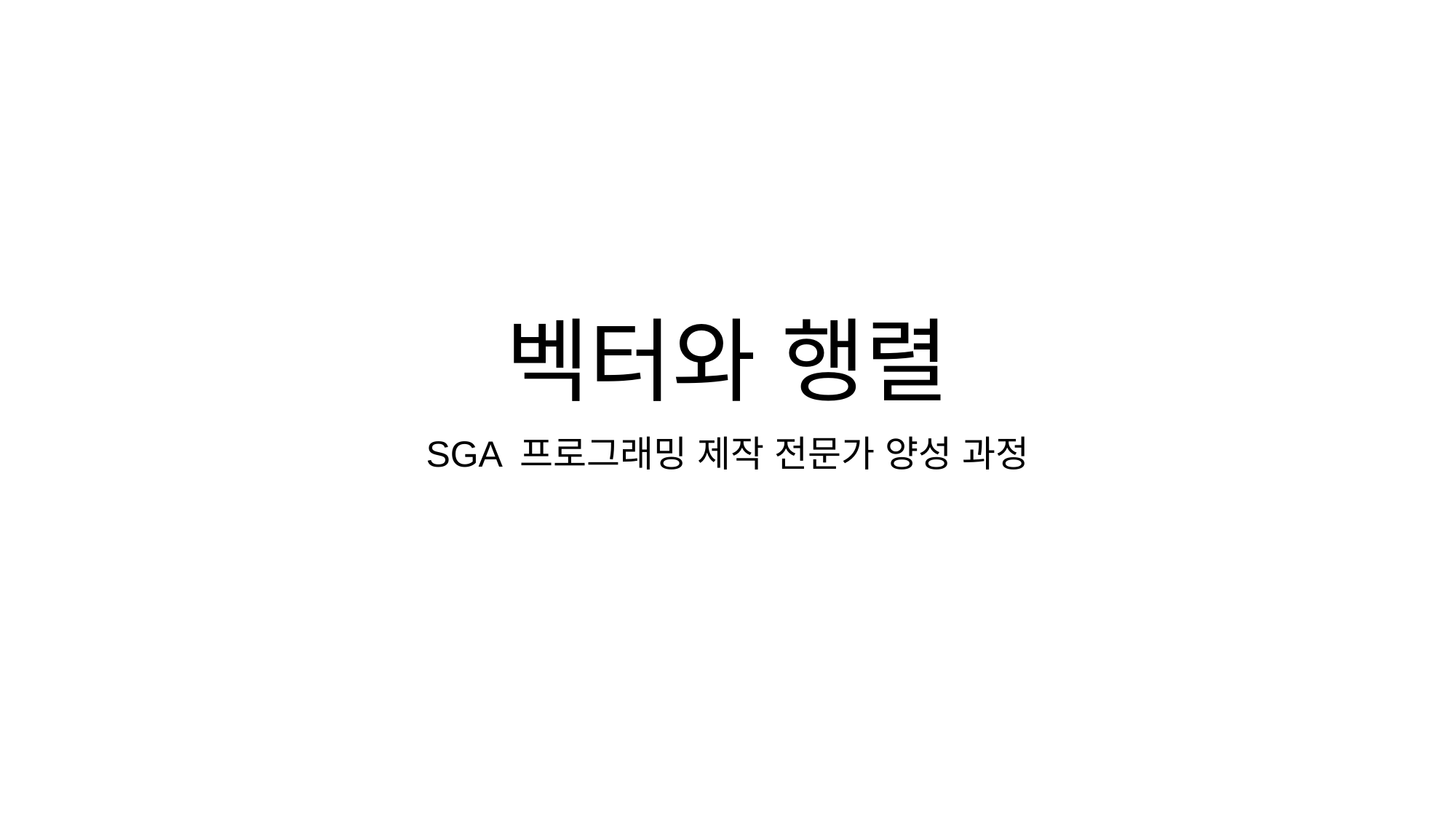

# 벡터와 행렬
SGA 프로그래밍 제작 전문가 양성 과정